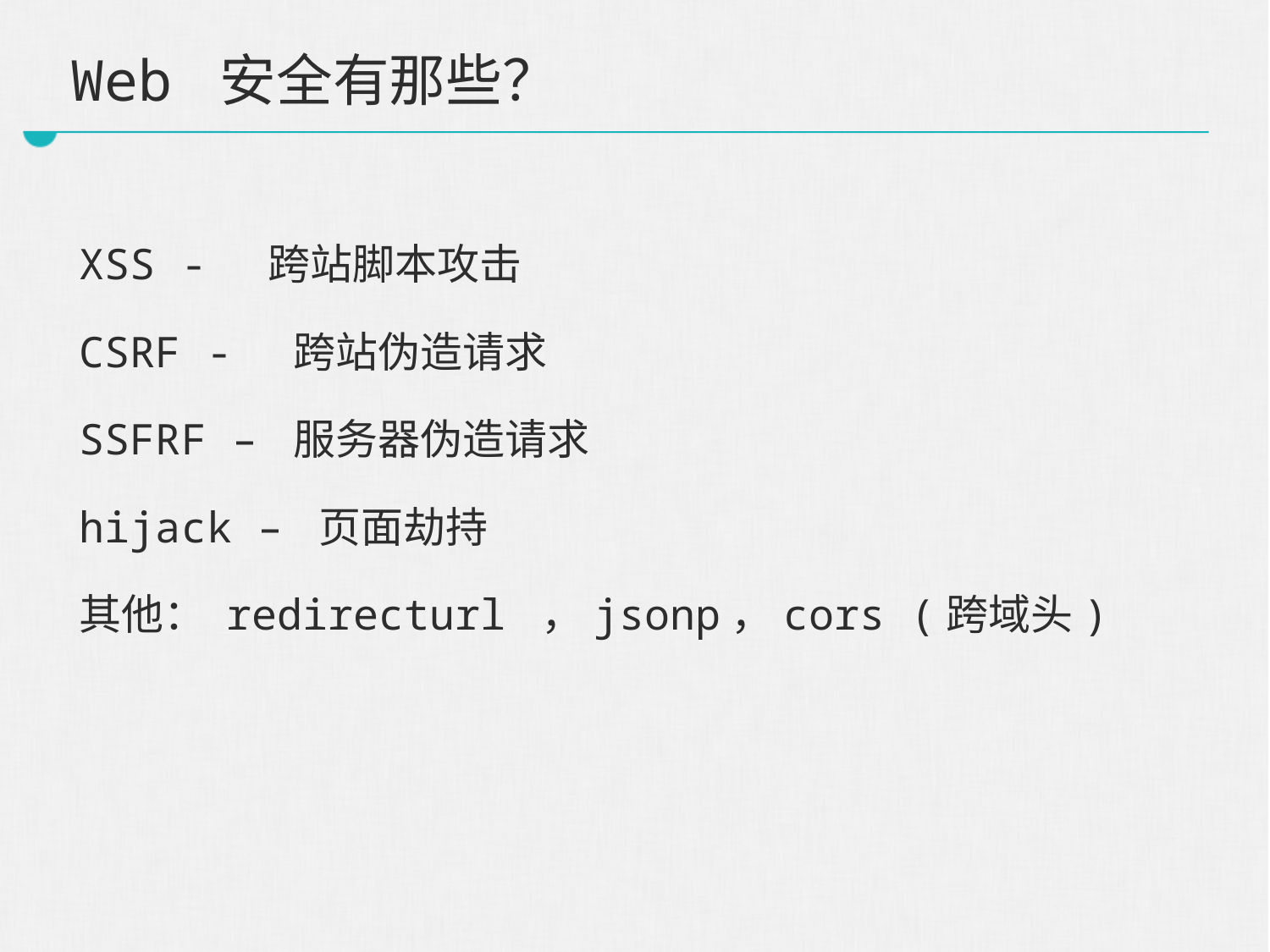

# Web 安全有那些？
XSS -  跨站脚本攻击
CSRF -  跨站伪造请求
SSFRF – 服务器伪造请求
hijack – 页面劫持
其他： redirecturl ，jsonp，cors (跨域头)